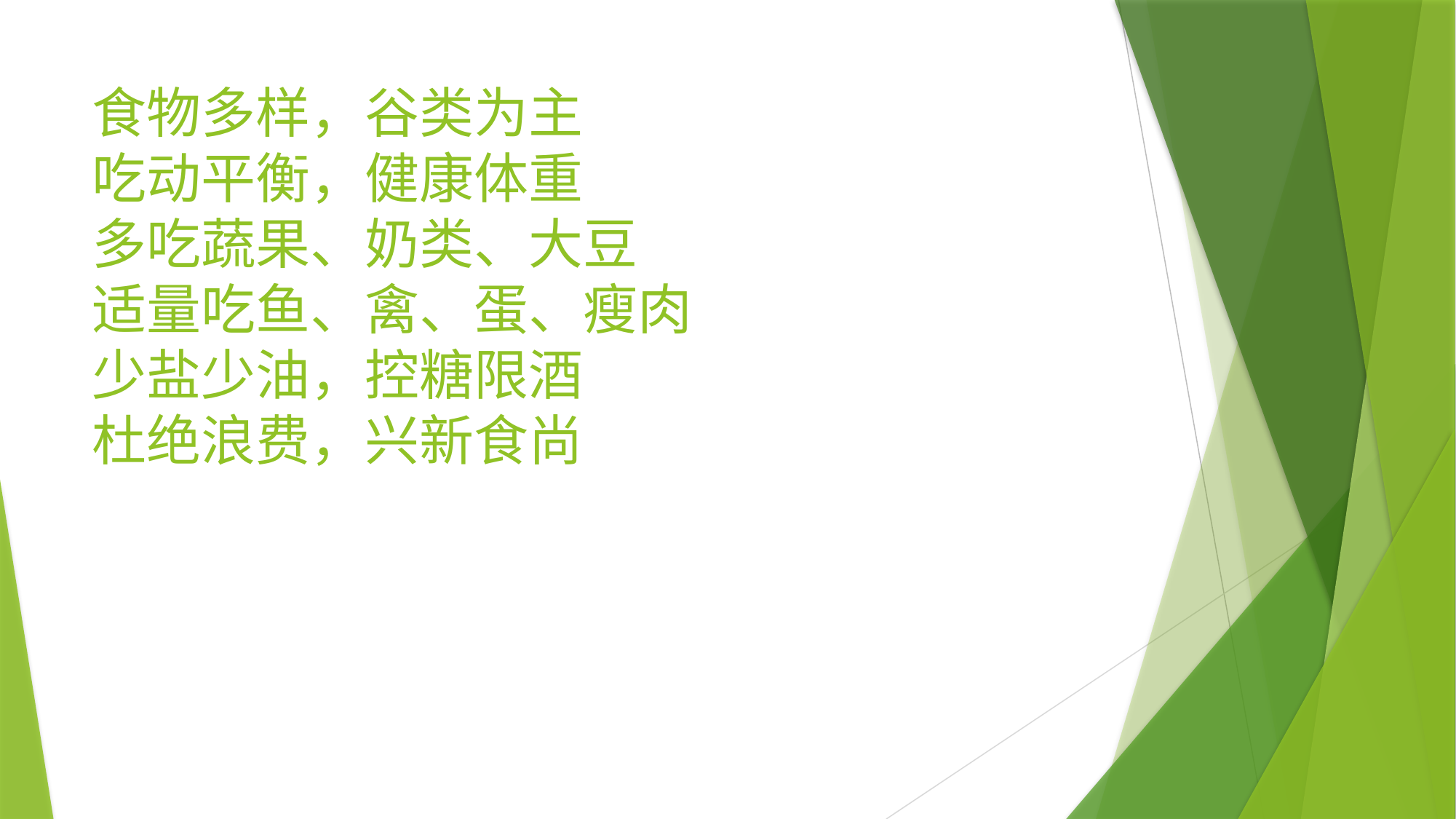

# 食物多样，谷类为主 吃动平衡，健康体重 多吃蔬果、奶类、大豆 适量吃鱼、禽、蛋、瘦肉 少盐少油，控糖限酒 杜绝浪费，兴新食尚